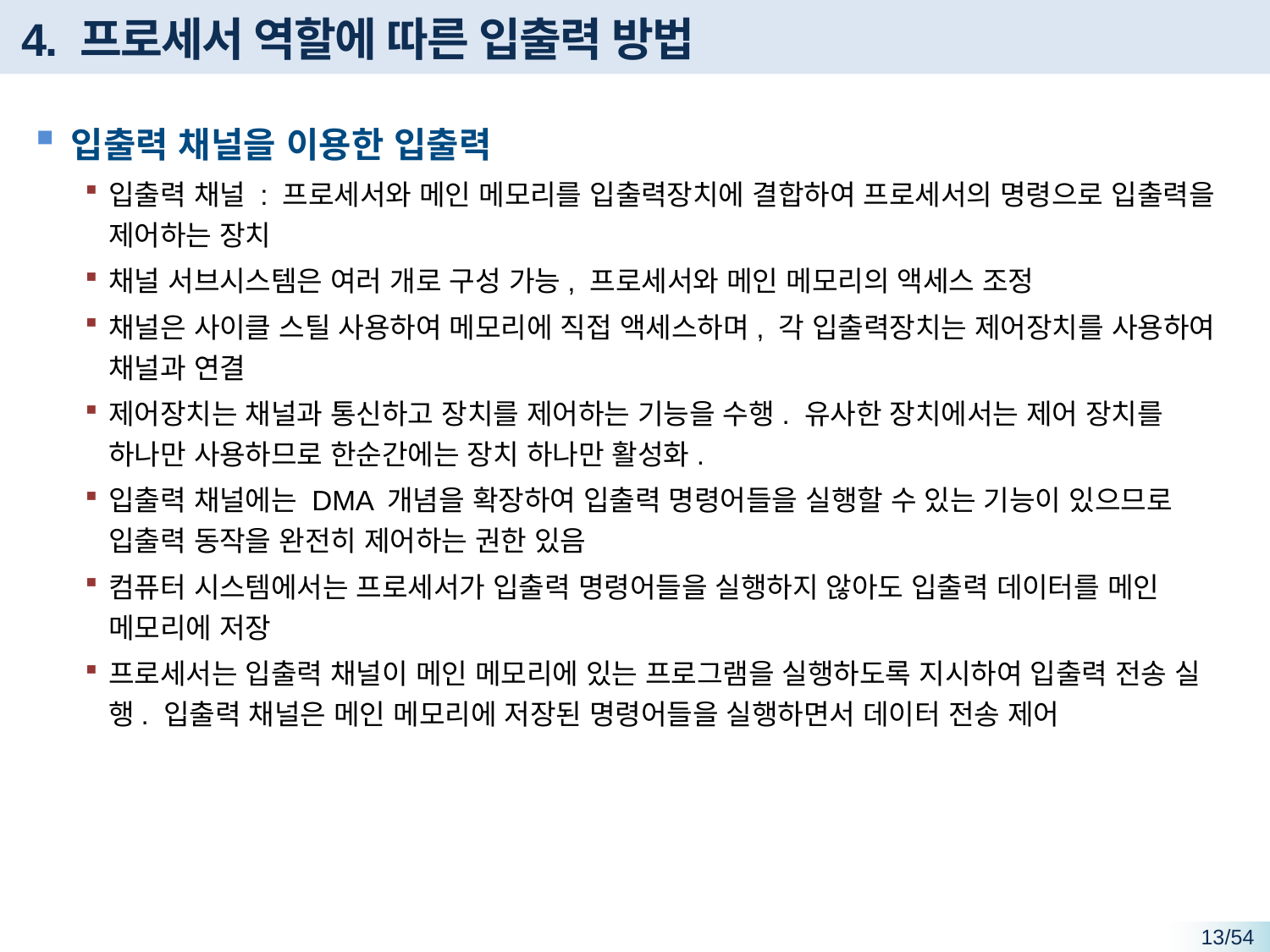

# 4. 프로세서 역할에 따른 입출력 방법
입출력 채널을 이용한 입출력
입출력 채널 : 프로세서와 메인 메모리를 입출력장치에 결합하여 프로세서의 명령으로 입출력을 제어하는 장치
채널 서브시스템은 여러 개로 구성 가능, 프로세서와 메인 메모리의 액세스 조정
채널은 사이클 스틸 사용하여 메모리에 직접 액세스하며, 각 입출력장치는 제어장치를 사용하여 채널과 연결
제어장치는 채널과 통신하고 장치를 제어하는 기능을 수행. 유사한 장치에서는 제어 장치를 하나만 사용하므로 한순간에는 장치 하나만 활성화.
입출력 채널에는 DMA 개념을 확장하여 입출력 명령어들을 실행할 수 있는 기능이 있으므로 입출력 동작을 완전히 제어하는 권한 있음
컴퓨터 시스템에서는 프로세서가 입출력 명령어들을 실행하지 않아도 입출력 데이터를 메인 메모리에 저장
프로세서는 입출력 채널이 메인 메모리에 있는 프로그램을 실행하도록 지시하여 입출력 전송 실행. 입출력 채널은 메인 메모리에 저장된 명령어들을 실행하면서 데이터 전송 제어